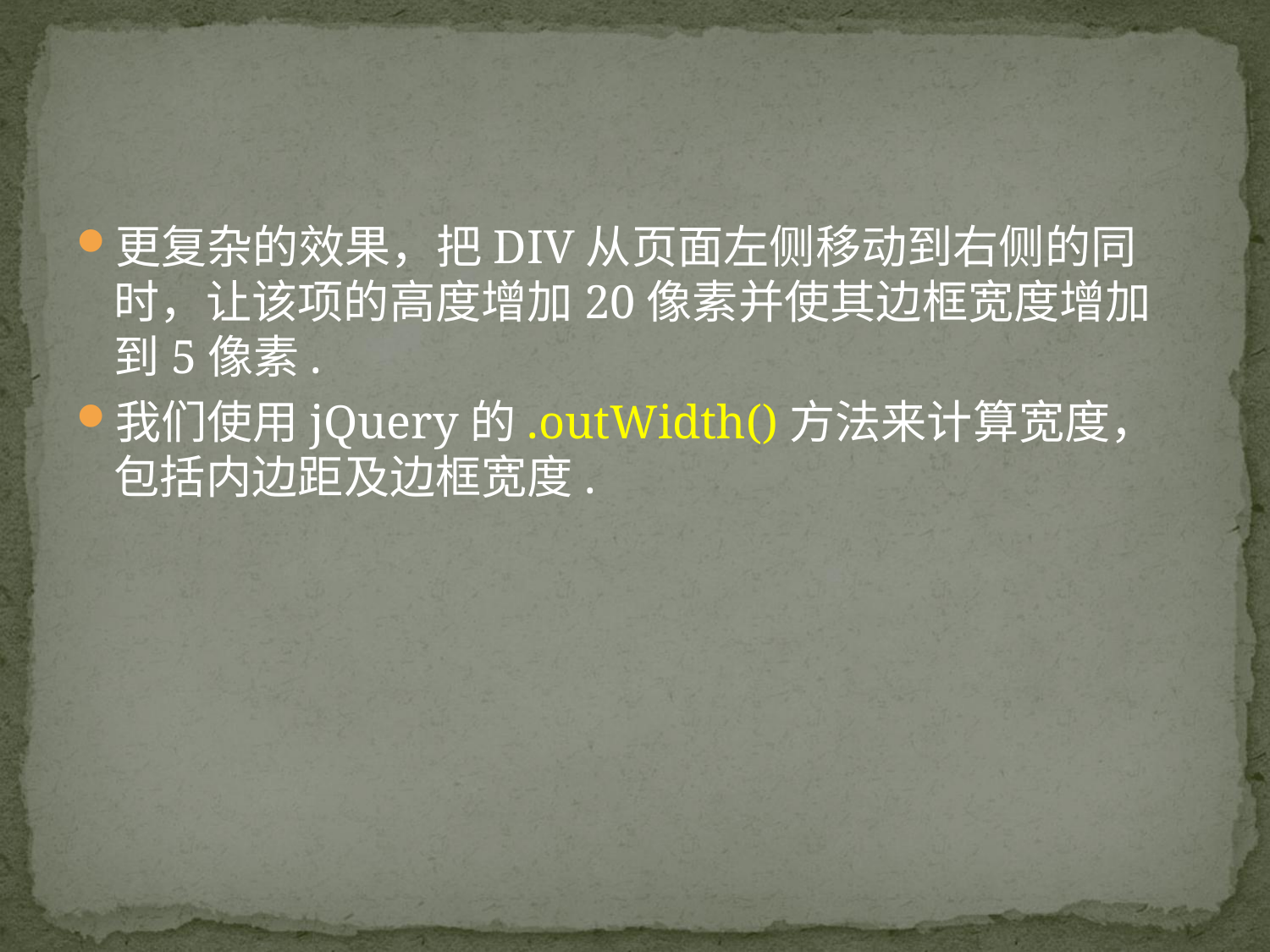

#
更复杂的效果，把DIV从页面左侧移动到右侧的同时，让该项的高度增加20像素并使其边框宽度增加到5像素.
我们使用jQuery的.outWidth()方法来计算宽度，包括内边距及边框宽度.